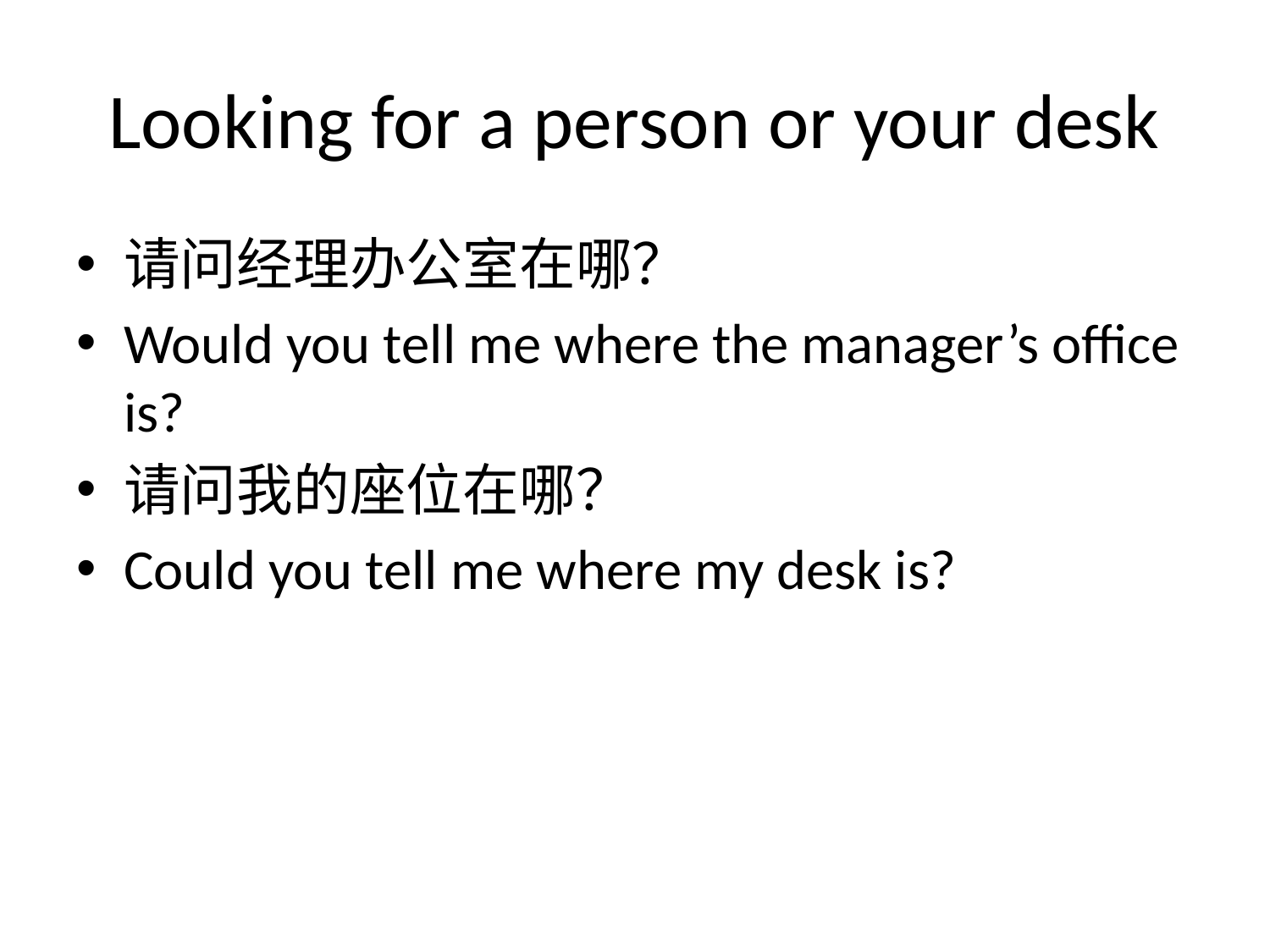

# Looking for a person or your desk
请问经理办公室在哪？
Would you tell me where the manager’s office is?
请问我的座位在哪？
Could you tell me where my desk is?